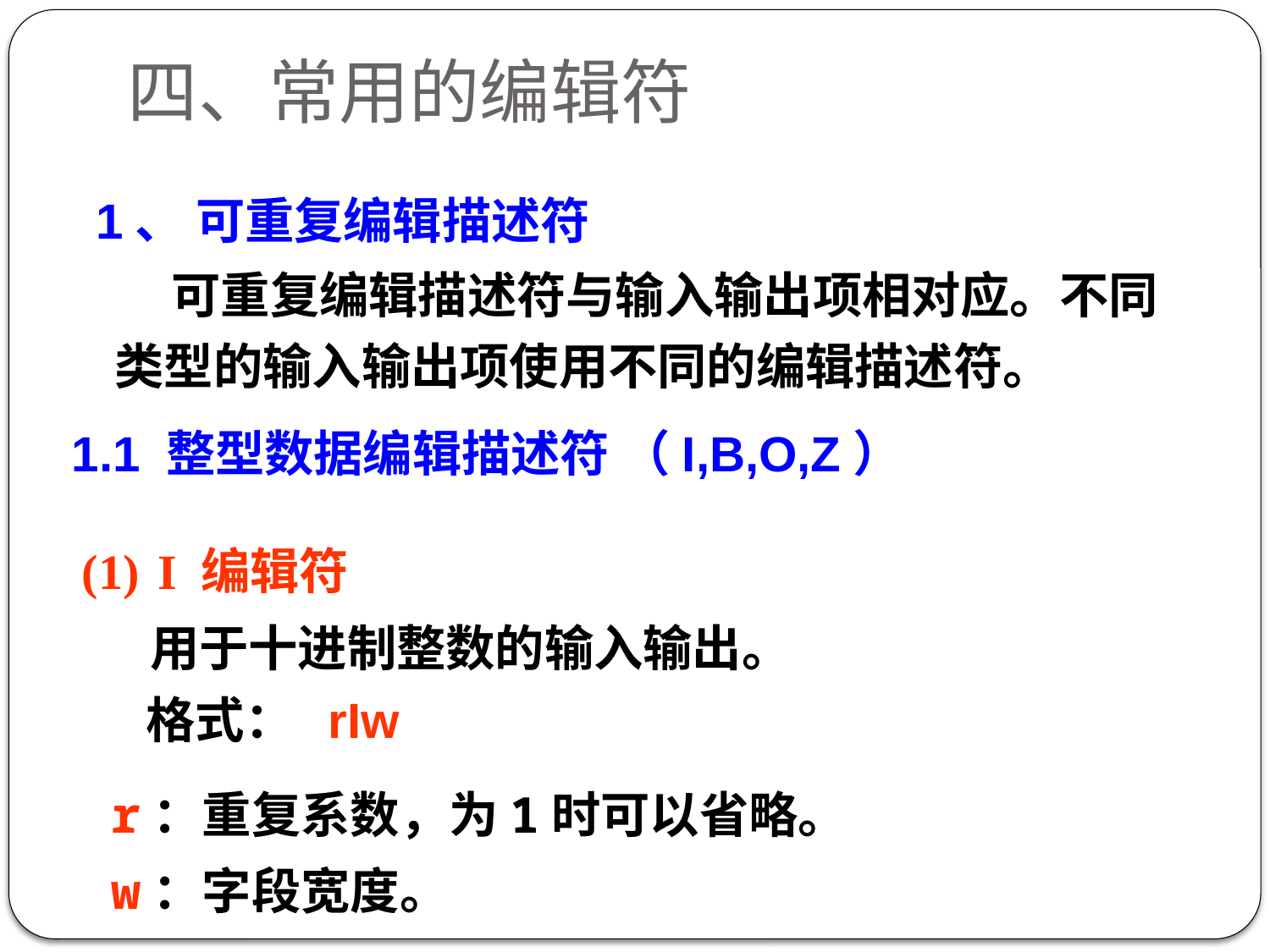

# 四、常用的编辑符
 1、 可重复编辑描述符
    可重复编辑描述符与输入输出项相对应。不同类型的输入输出项使用不同的编辑描述符。
1.1 整型数据编辑描述符 （I,B,O,Z）
 I 编辑符
     用于十进制整数的输入输出。
格式：  rIw
r：重复系数，为1时可以省略。
w：字段宽度。